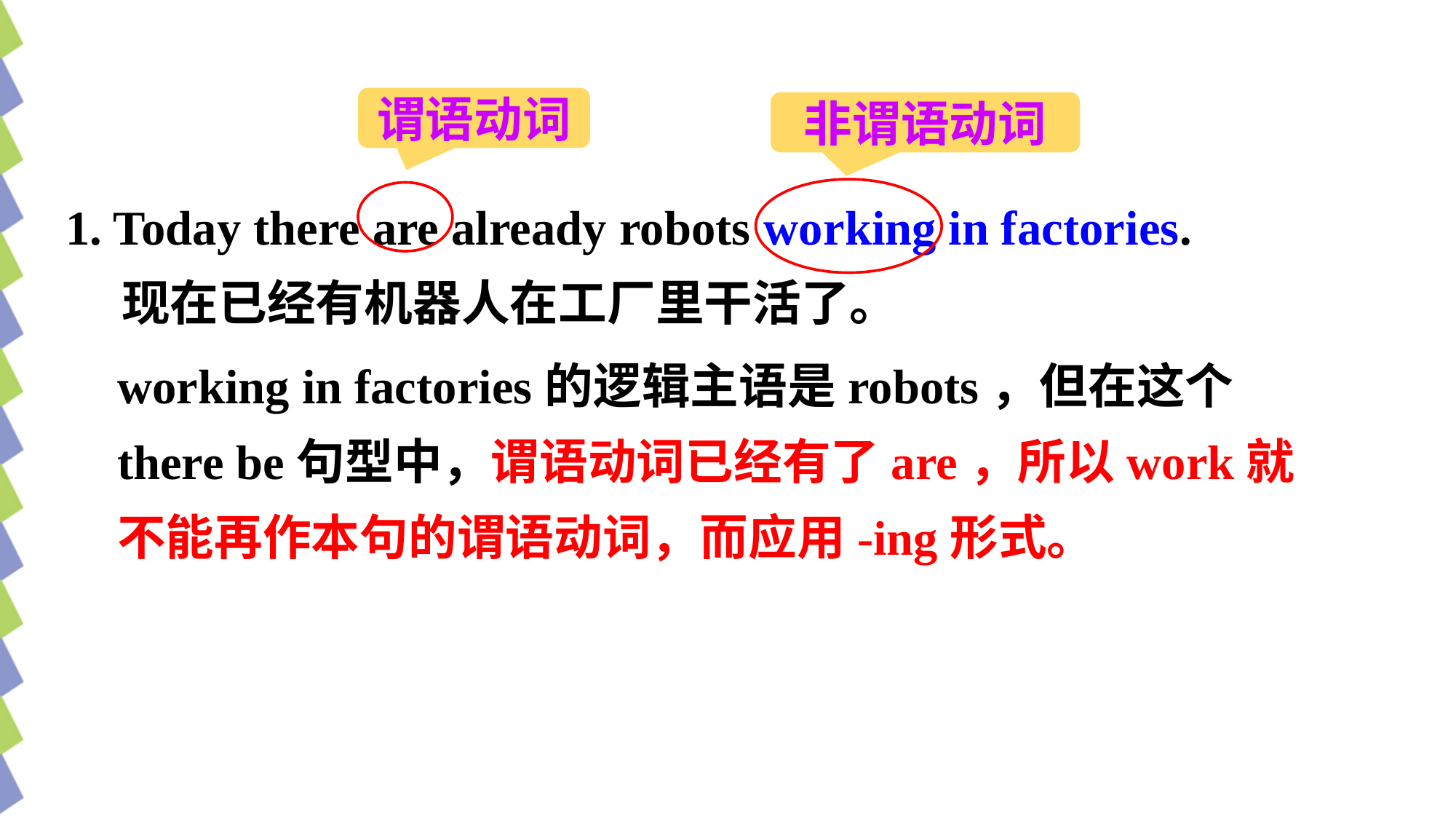

谓语动词
非谓语动词
1. Today there are already robots working in factories.
    现在已经有机器人在工厂里干活了。

working in factories的逻辑主语是robots，但在这个there be句型中，谓语动词已经有了are，所以work就不能再作本句的谓语动词，而应用-ing形式。